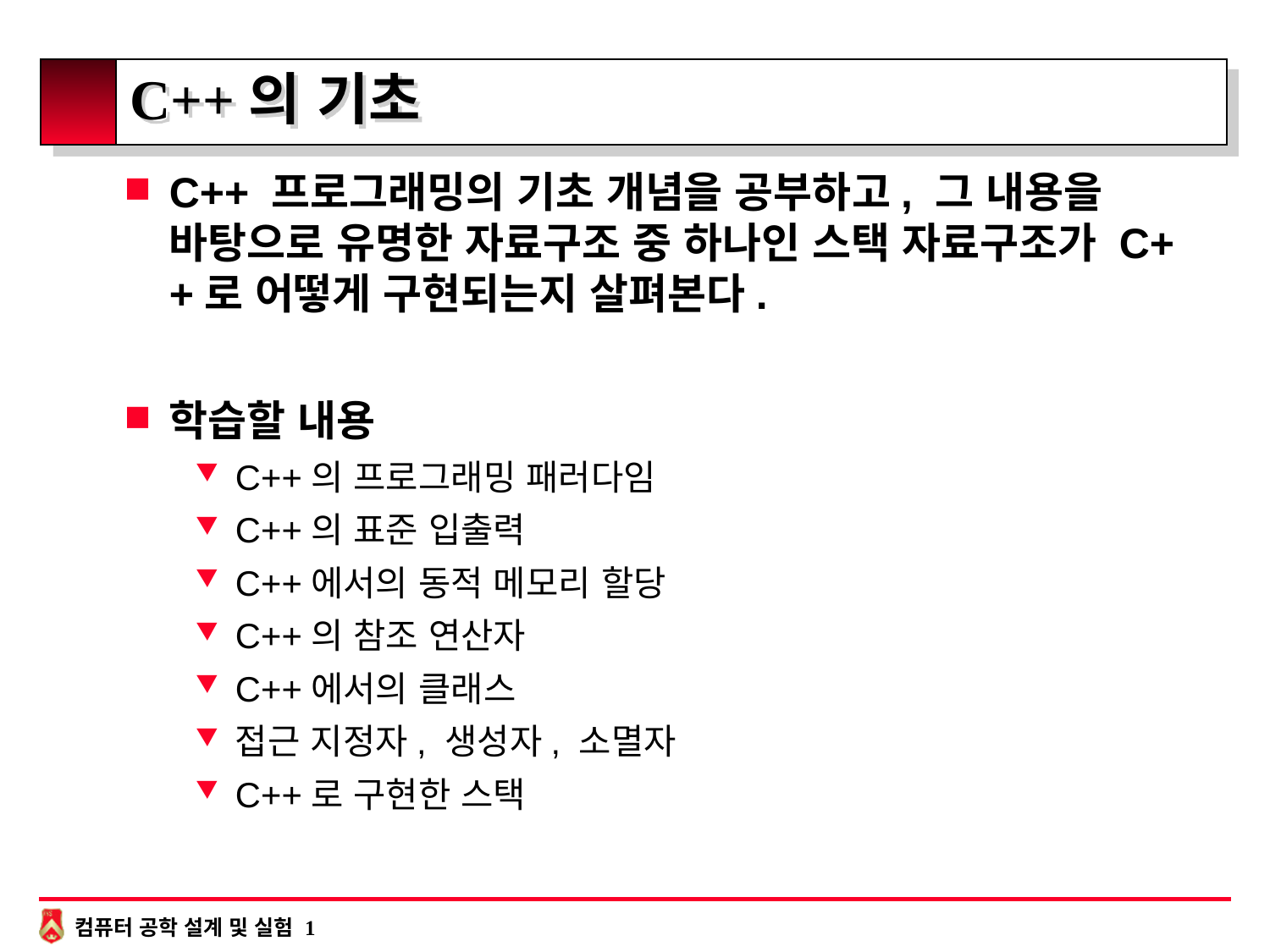

# C++의 기초
C++ 프로그래밍의 기초 개념을 공부하고, 그 내용을 바탕으로 유명한 자료구조 중 하나인 스택 자료구조가 C++로 어떻게 구현되는지 살펴본다.

학습할 내용
C++의 프로그래밍 패러다임
C++의 표준 입출력
C++에서의 동적 메모리 할당
C++의 참조 연산자
C++에서의 클래스
접근 지정자, 생성자, 소멸자
C++로 구현한 스택